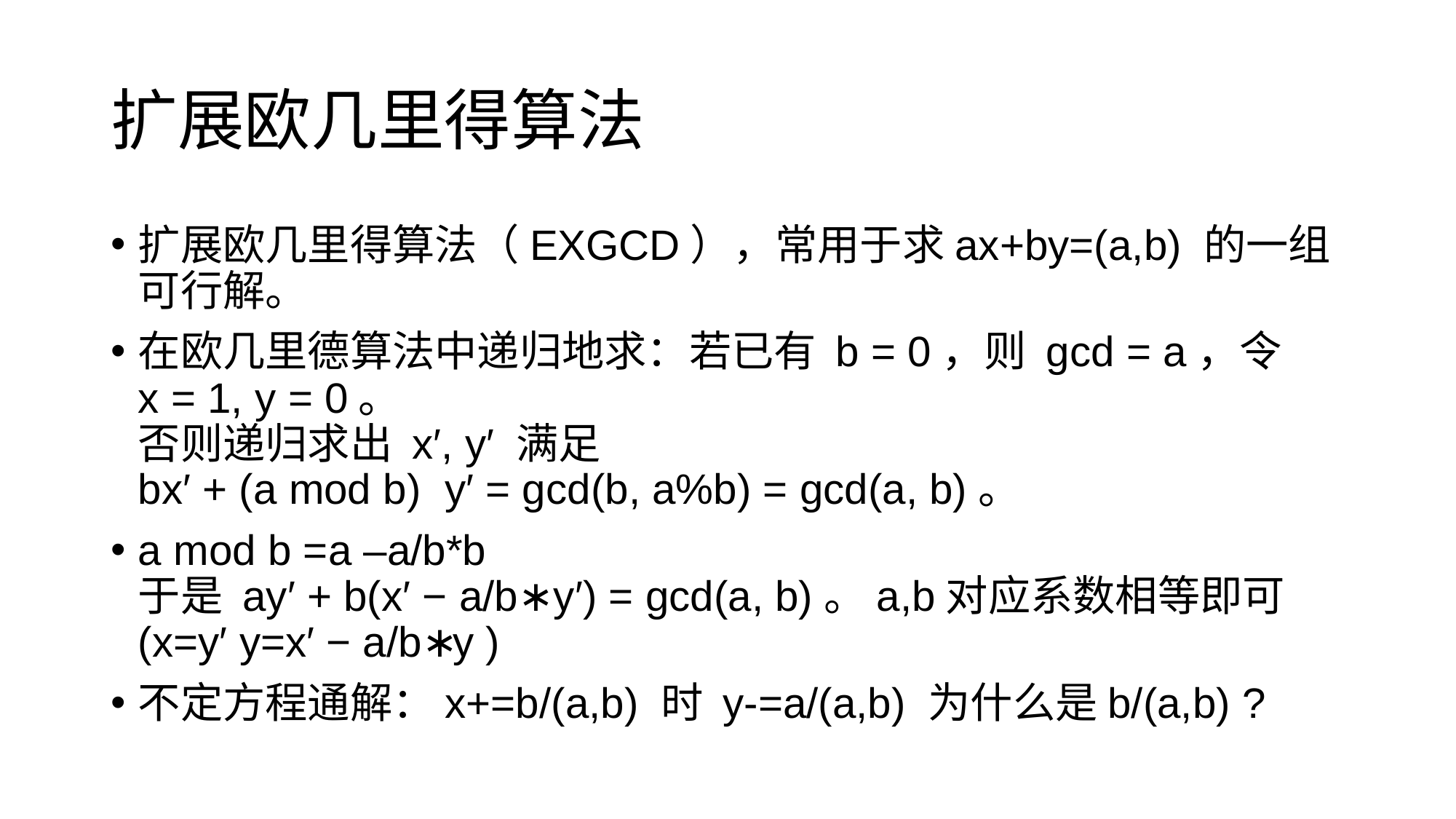

# 扩展欧几里得算法
扩展欧几里得算法（EXGCD），常用于求ax+by=(a,b) 的一组可行解。
在欧几里德算法中递归地求：若已有 b = 0，则 gcd = a，令
x = 1, y = 0。
否则递归求出 x′, y′ 满足
bx′ + (a mod b)  y′ = gcd(b, a%b) = gcd(a, b)。
a mod b =a –a/b*b
于是 ay′ + b(x′ − a/b∗y′) = gcd(a, b)。a,b对应系数相等即可(x=y′ y=x′ − a/b∗y )
不定方程通解：x+=b/(a,b) 时 y-=a/(a,b) 为什么是b/(a,b) ?